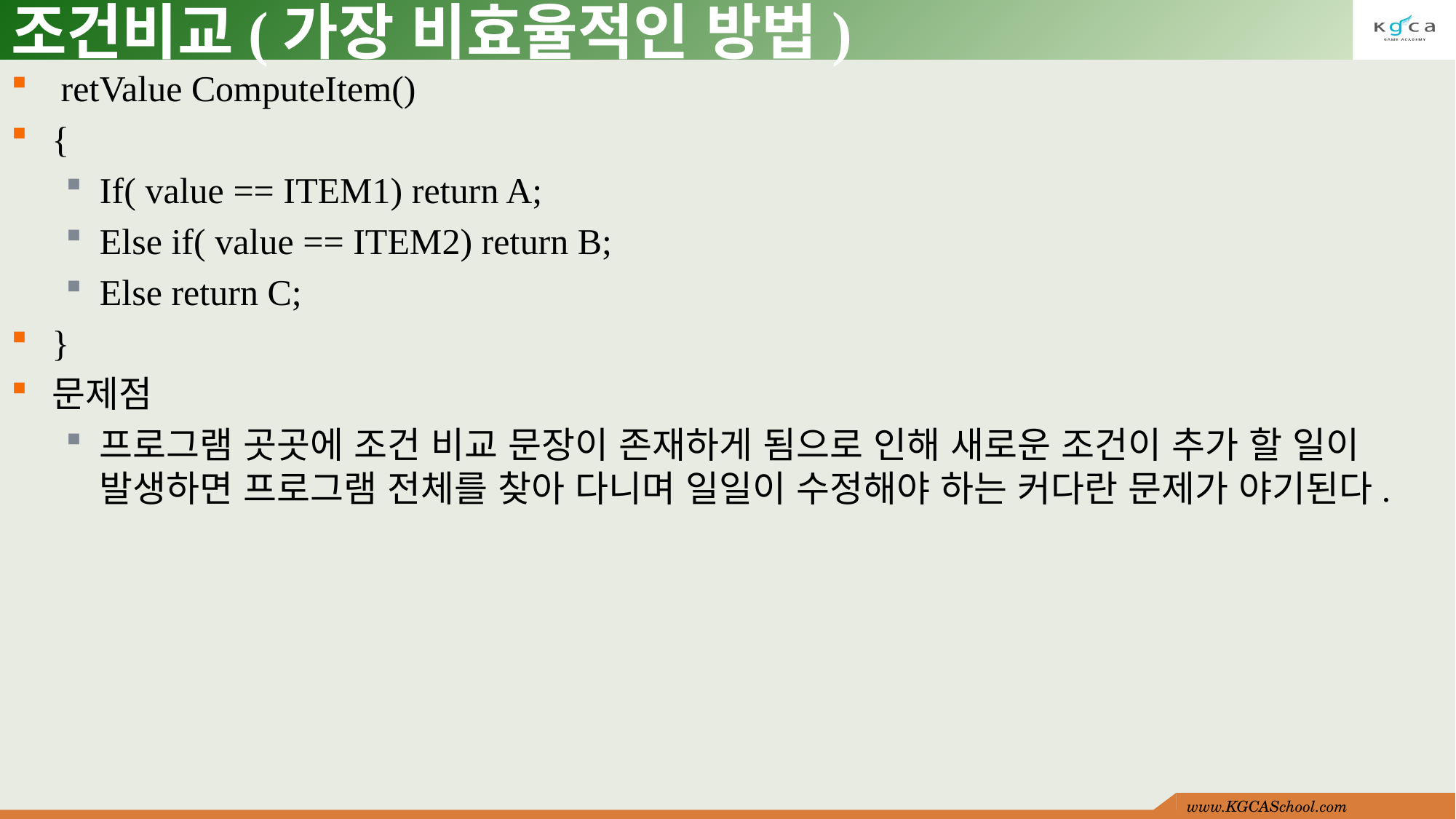

# 조건비교(가장 비효율적인 방법)
 retValue ComputeItem()
{
If( value == ITEM1) return A;
Else if( value == ITEM2) return B;
Else return C;
}
문제점
프로그램 곳곳에 조건 비교 문장이 존재하게 됨으로 인해 새로운 조건이 추가 할 일이 발생하면 프로그램 전체를 찾아 다니며 일일이 수정해야 하는 커다란 문제가 야기된다.